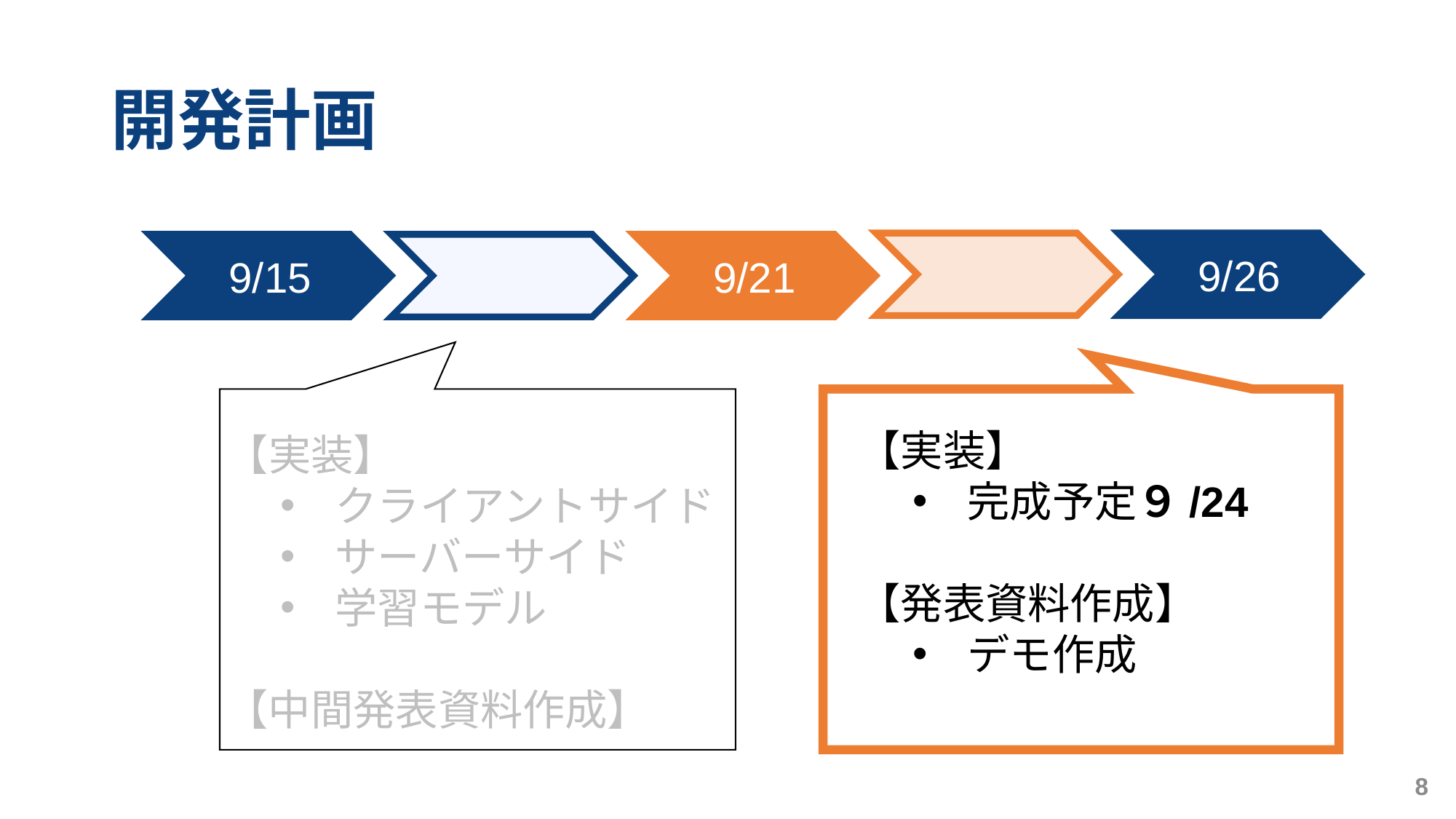

# 開発計画

9/26
9/15

9/21

【実装】
完成予定９/24

【発表資料作成】
デモ作成
【実装】
クライアントサイド
サーバーサイド
学習モデル

【中間発表資料作成】
8